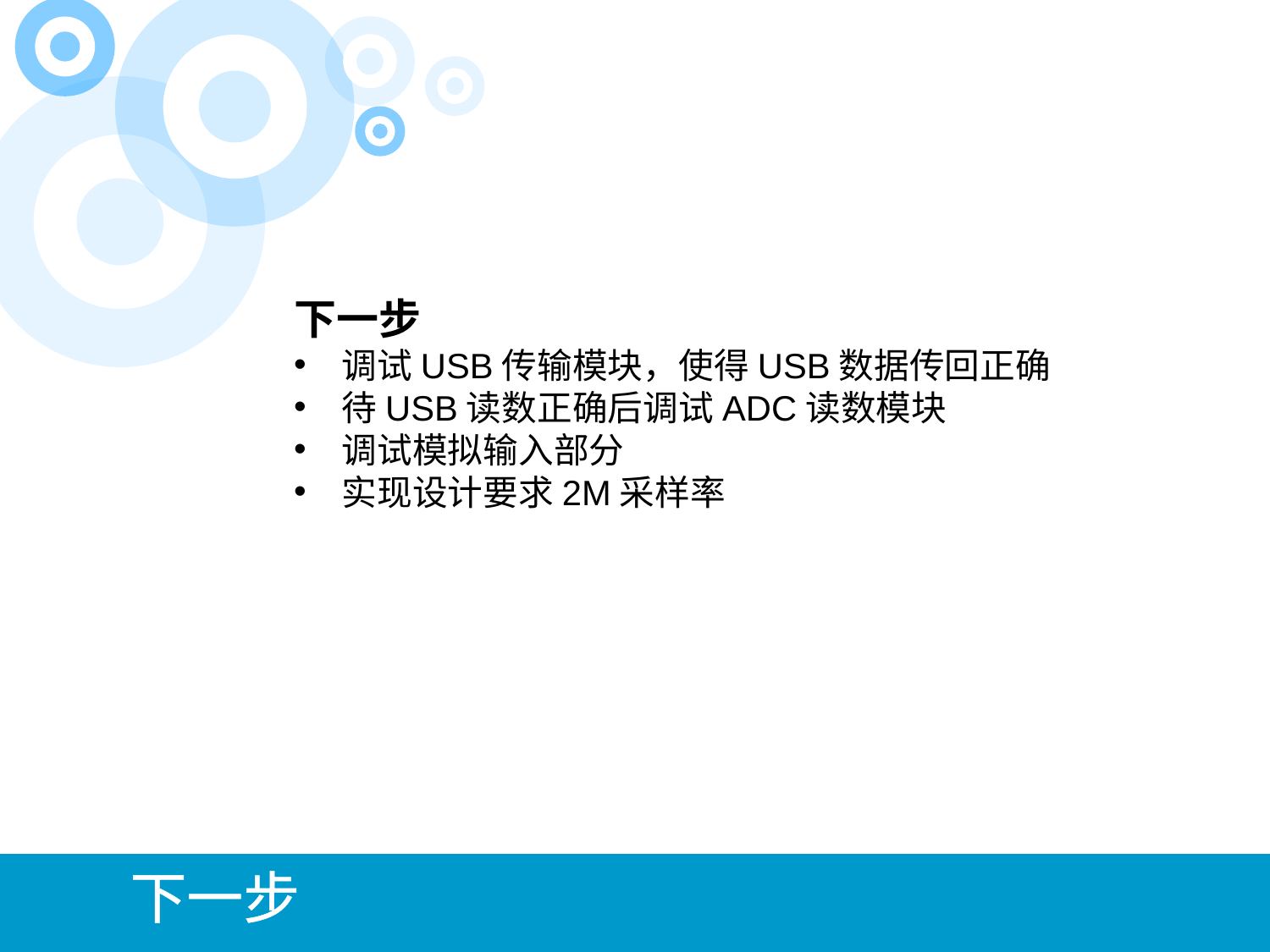

下一步
调试USB传输模块，使得USB数据传回正确
待USB读数正确后调试ADC读数模块
调试模拟输入部分
实现设计要求2M采样率

下一步